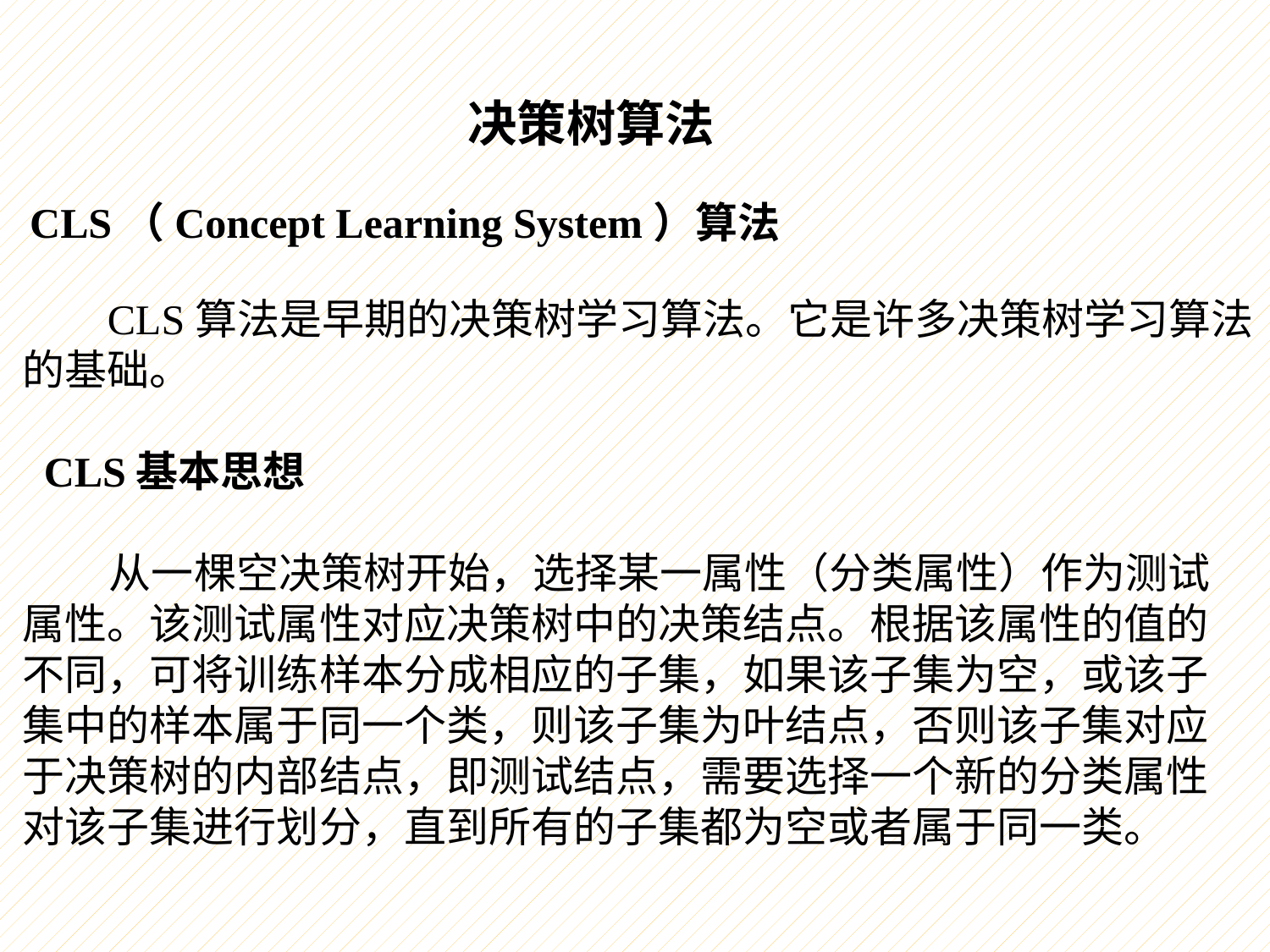

决策树算法
CLS（Concept Learning System）算法
        CLS算法是早期的决策树学习算法。它是许多决策树学习算法
的基础。

  CLS基本思想

        从一棵空决策树开始，选择某一属性（分类属性）作为测试
属性。该测试属性对应决策树中的决策结点。根据该属性的值的
不同，可将训练样本分成相应的子集，如果该子集为空，或该子
集中的样本属于同一个类，则该子集为叶结点，否则该子集对应
于决策树的内部结点，即测试结点，需要选择一个新的分类属性
对该子集进行划分，直到所有的子集都为空或者属于同一类。